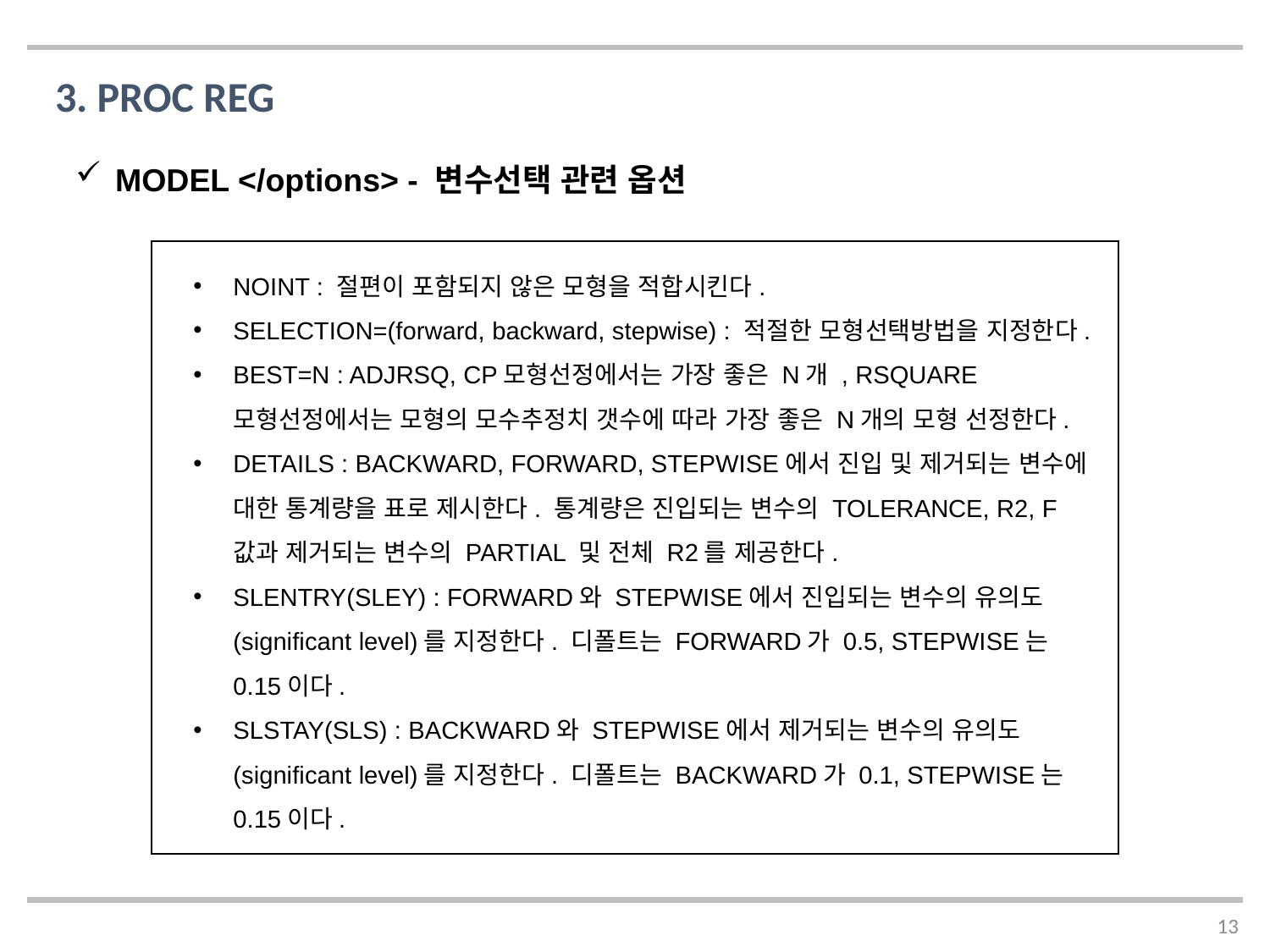

3. PROC REG
MODEL </options> - 변수선택 관련 옵션

NOINT : 절편이 포함되지 않은 모형을 적합시킨다.
SELECTION=(forward, backward, stepwise) : 적절한 모형선택방법을 지정한다.
BEST=N : ADJRSQ, CP모형선정에서는 가장 좋은 N개 , RSQUARE 모형선정에서는 모형의 모수추정치 갯수에 따라 가장 좋은 N개의 모형 선정한다.
DETAILS : BACKWARD, FORWARD, STEPWISE에서 진입 및 제거되는 변수에 대한 통계량을 표로 제시한다. 통계량은 진입되는 변수의 TOLERANCE, R2, F값과 제거되는 변수의 PARTIAL 및 전체 R2를 제공한다.
SLENTRY(SLEY) : FORWARD와 STEPWISE에서 진입되는 변수의 유의도(significant level)를 지정한다. 디폴트는 FORWARD가 0.5, STEPWISE는 0.15이다.
SLSTAY(SLS) : BACKWARD와 STEPWISE에서 제거되는 변수의 유의도(significant level)를 지정한다. 디폴트는 BACKWARD가 0.1, STEPWISE는 0.15이다.